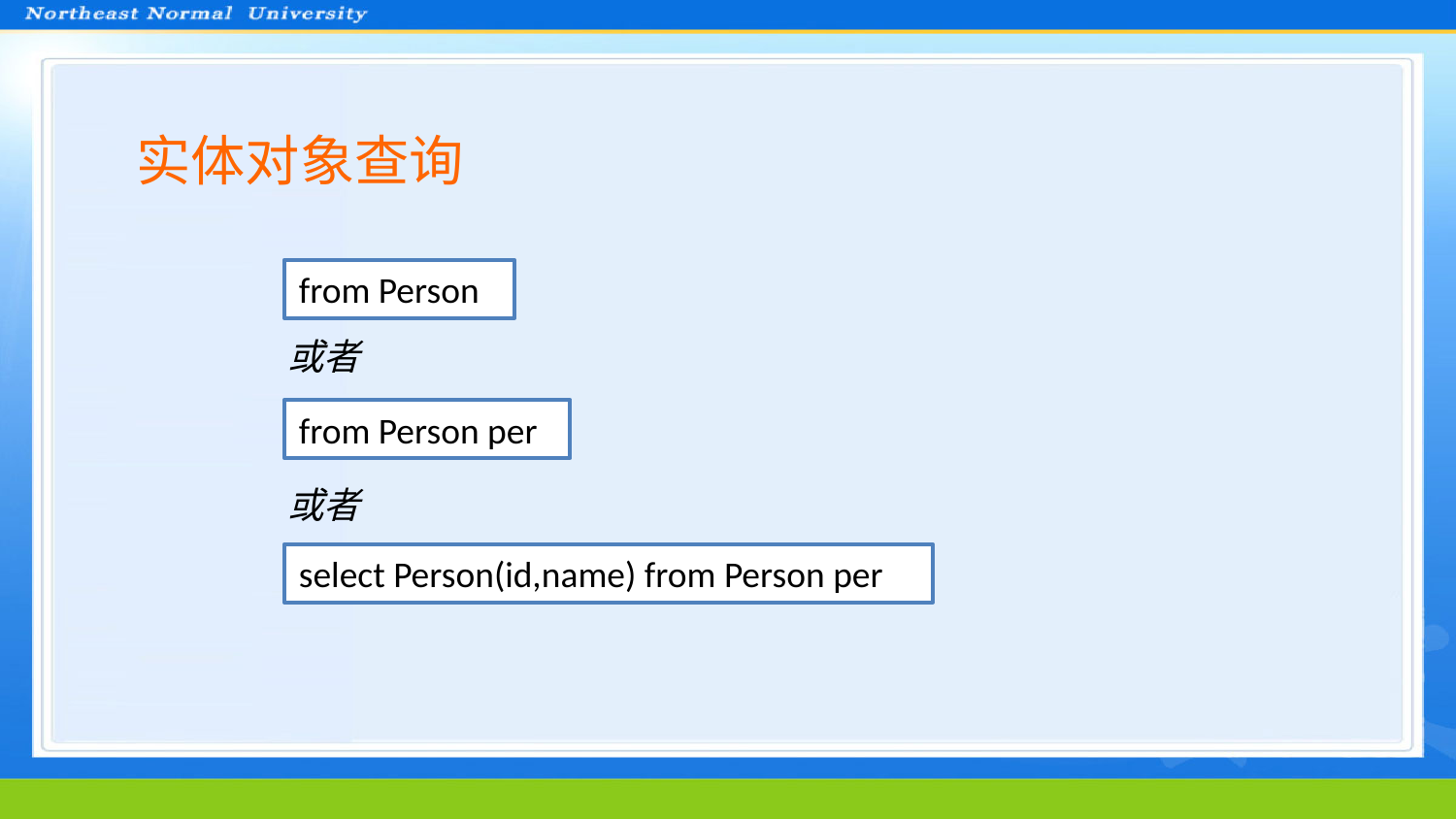

实体对象查询

from Person
或者
from Person per
或者
select Person(id,name) from Person per